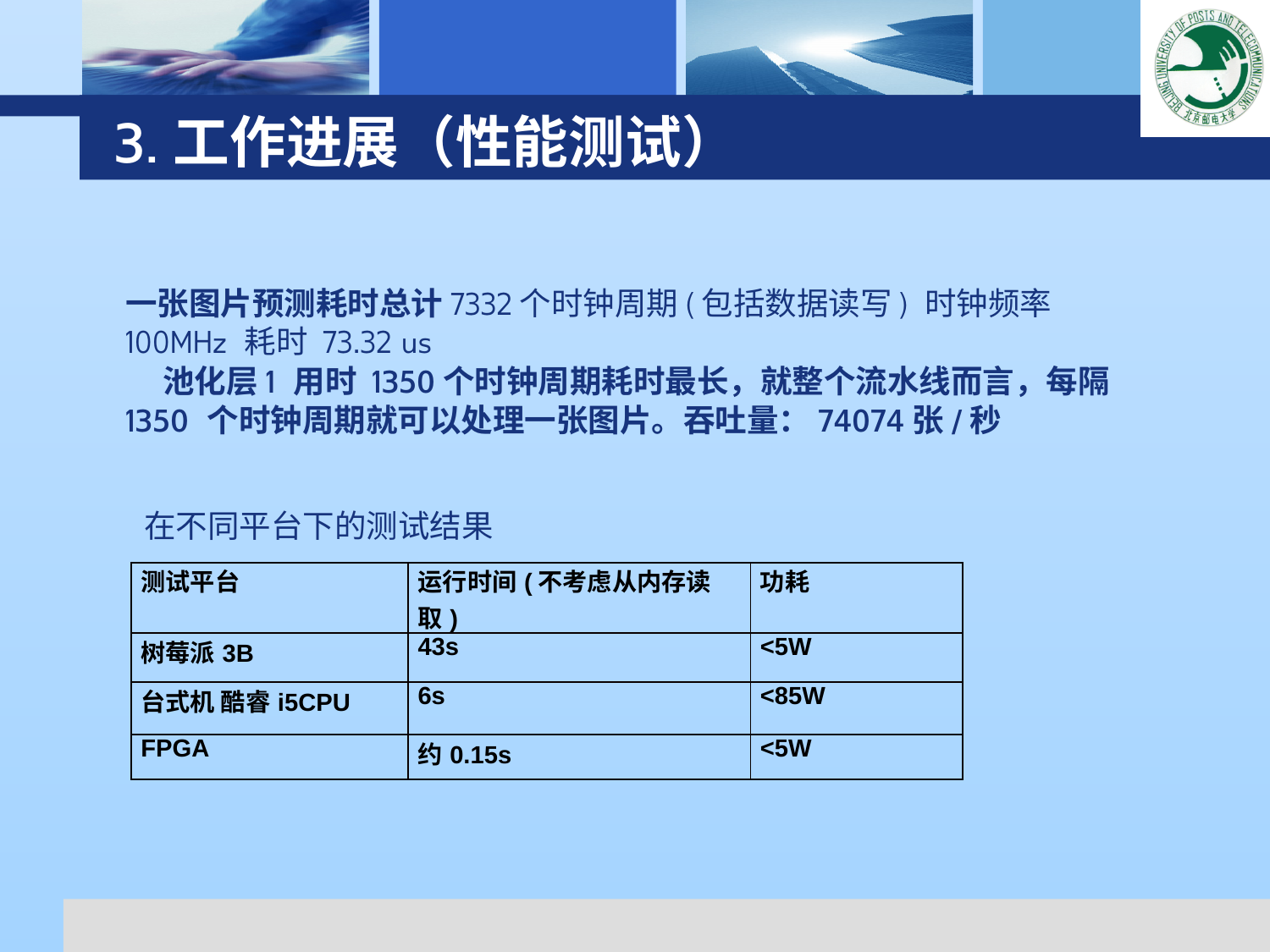

# 3.工作进展（性能测试）
一张图片预测耗时总计7332个时钟周期(包括数据读写) 时钟频率100MHz 耗时 73.32 us
池化层1 用时 1350个时钟周期耗时最长，就整个流水线而言，每隔1350 个时钟周期就可以处理一张图片。吞吐量：74074张/秒
在不同平台下的测试结果
| 测试平台 | 运行时间(不考虑从内存读取) | 功耗 |
| --- | --- | --- |
| 树莓派3B | 43s | <5W |
| 台式机 酷睿i5CPU | 6s | <85W |
| FPGA | 约0.15s | <5W |